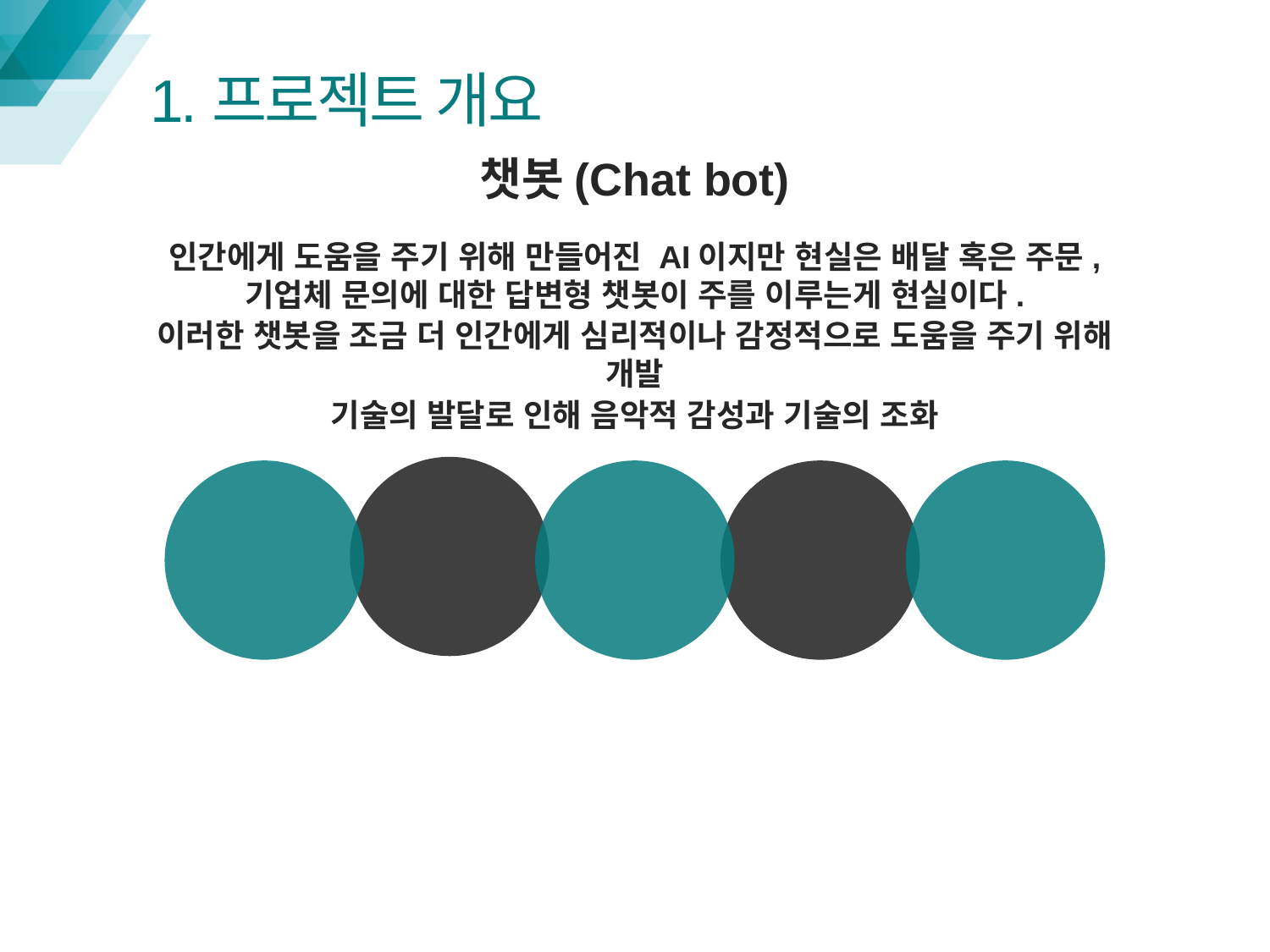

# 1.프로젝트 개요
챗봇(Chat bot)

인간에게 도움을 주기 위해 만들어진 AI이지만 현실은 배달 혹은 주문, 기업체 문의에 대한 답변형 챗봇이 주를 이루는게 현실이다.
이러한 챗봇을 조금 더 인간에게 심리적이나 감정적으로 도움을 주기 위해 개발
기술의 발달로 인해 음악적 감성과 기술의 조화
치유
감성
음악
AI
Big Data